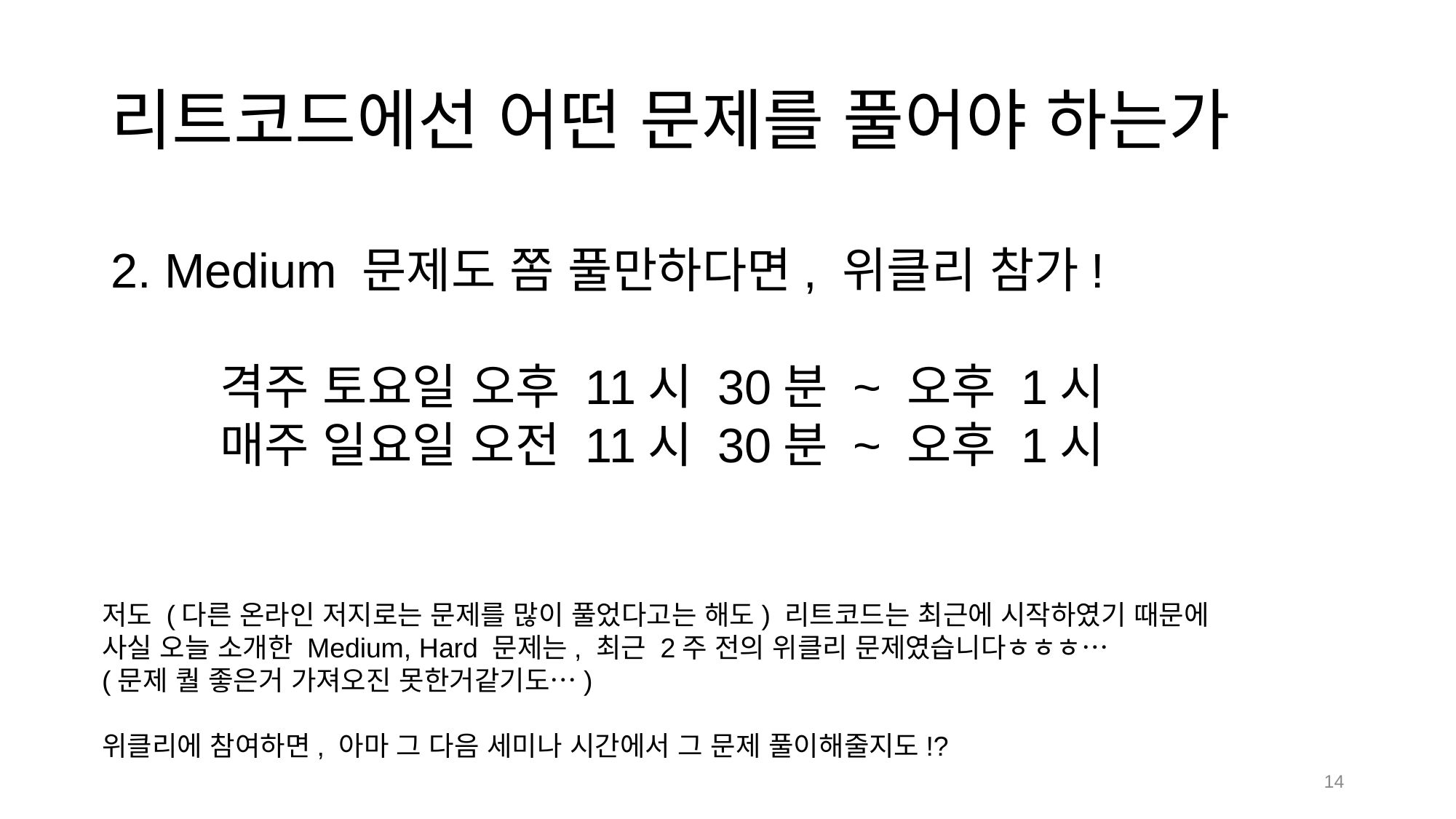

# 리트코드에선 어떤 문제를 풀어야 하는가
2. Medium 문제도 쫌 풀만하다면, 위클리 참가!

	격주 토요일 오후 11시 30분 ~ 오후 1시
	매주 일요일 오전 11시 30분 ~ 오후 1시
저도 (다른 온라인 저지로는 문제를 많이 풀었다고는 해도) 리트코드는 최근에 시작하였기 때문에
사실 오늘 소개한 Medium, Hard 문제는, 최근 2주 전의 위클리 문제였습니다ㅎㅎㅎ…
(문제 퀄 좋은거 가져오진 못한거같기도…)

위클리에 참여하면, 아마 그 다음 세미나 시간에서 그 문제 풀이해줄지도!?
14